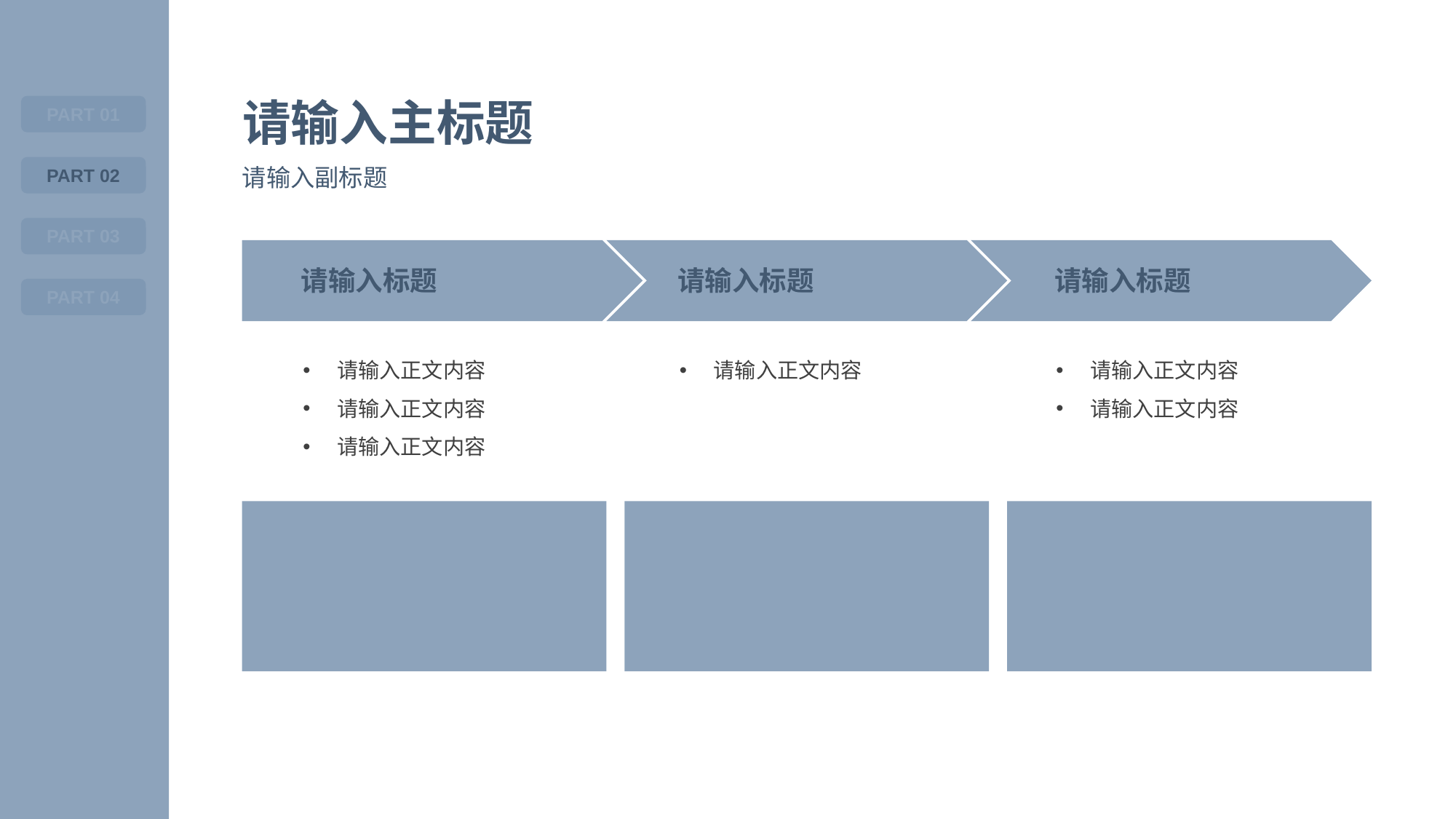

请输入主标题

PART 01

请输入副标题
PART 02

PART 03

请输入标题
请输入标题
请输入标题

PART 04
请输入正文内容
请输入正文内容
请输入正文内容
请输入正文内容
请输入正文内容
请输入正文内容